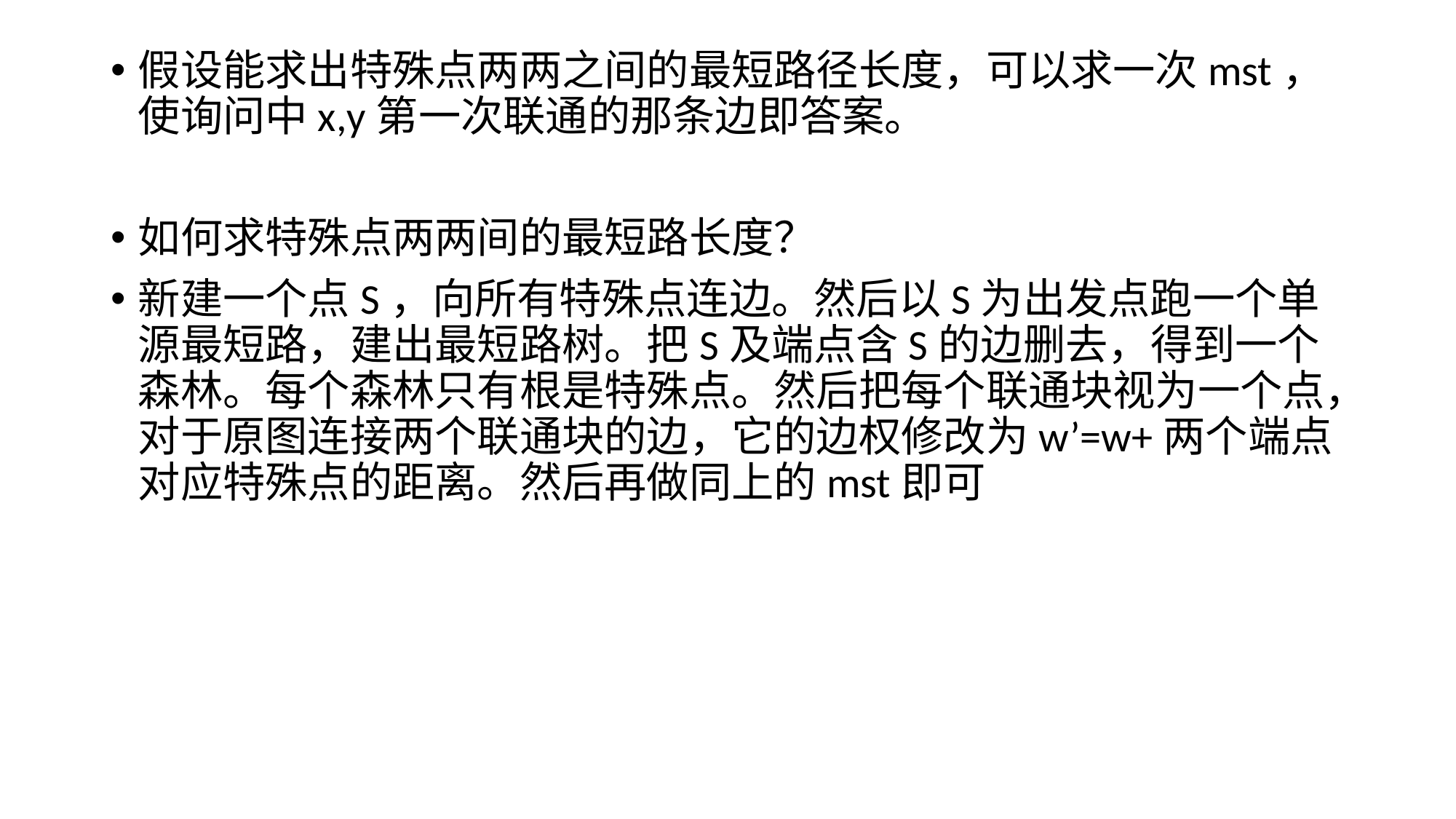

假设能求出特殊点两两之间的最短路径长度，可以求一次mst，使询问中x,y第一次联通的那条边即答案。

如何求特殊点两两间的最短路长度？
新建一个点S，向所有特殊点连边。然后以S为出发点跑一个单源最短路，建出最短路树。把S及端点含S的边删去，得到一个森林。每个森林只有根是特殊点。然后把每个联通块视为一个点，对于原图连接两个联通块的边，它的边权修改为w’=w+两个端点对应特殊点的距离。然后再做同上的mst即可